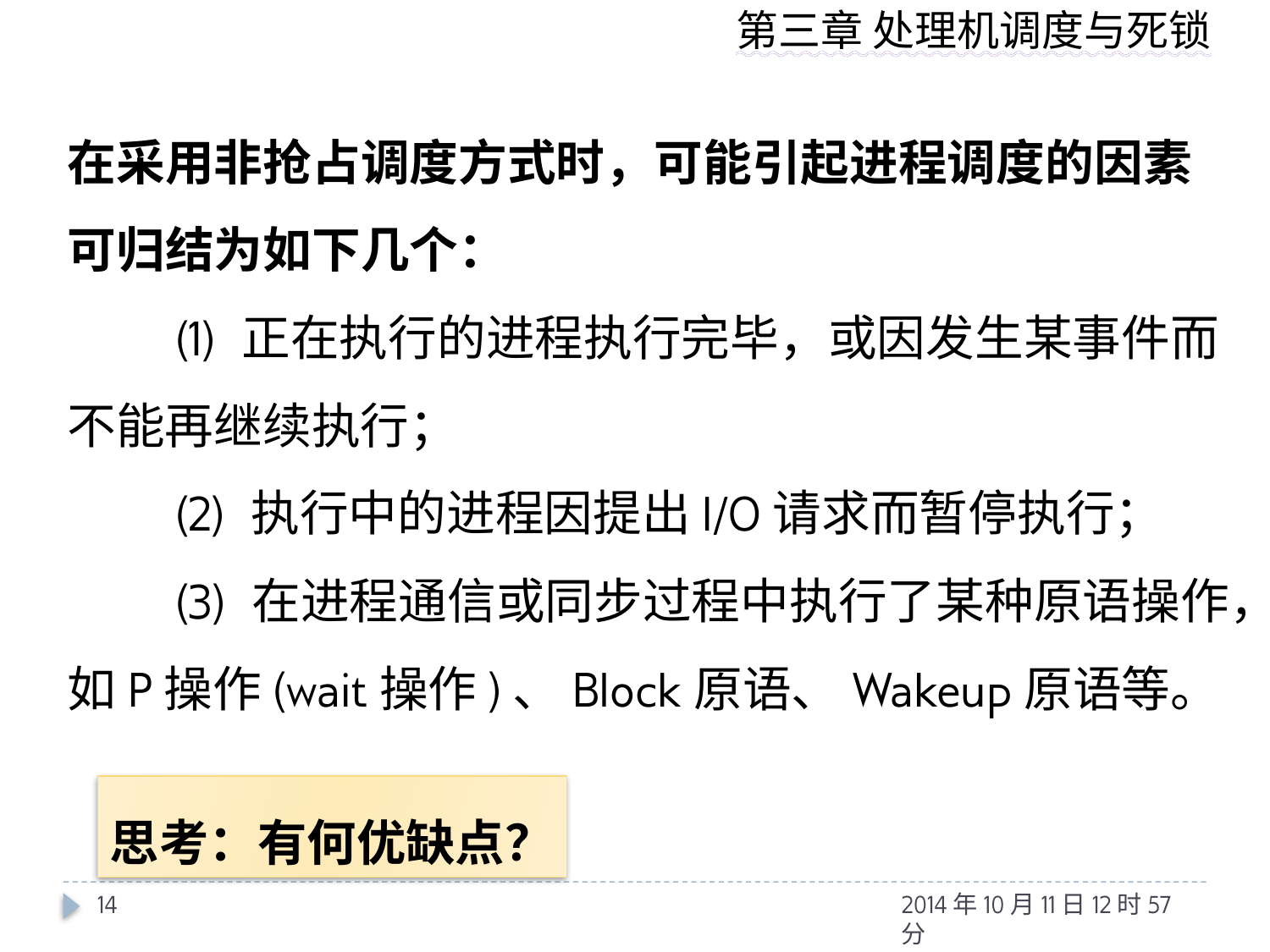

在采用非抢占调度方式时，可能引起进程调度的因素可归结为如下几个：
　　(1) 正在执行的进程执行完毕，或因发生某事件而不能再继续执行；
　　(2) 执行中的进程因提出I/O请求而暂停执行；
　　(3) 在进程通信或同步过程中执行了某种原语操作，如P操作(wait操作)、Block原语、Wakeup原语等。

思考：有何优缺点？
14
2014年10月11日12时57分